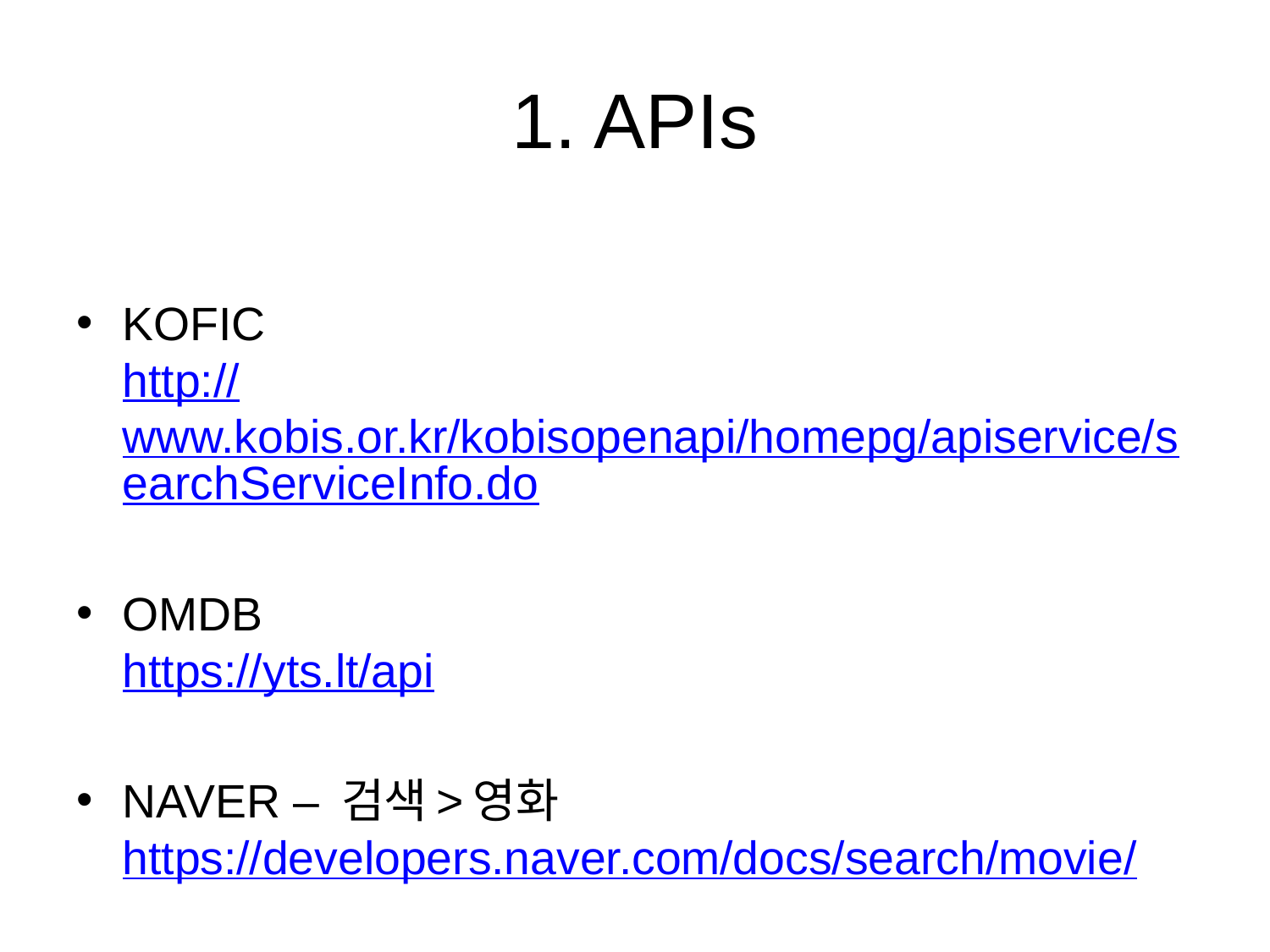

# 1. APIs

KOFIC
http://www.kobis.or.kr/kobisopenapi/homepg/apiservice/searchServiceInfo.do

OMDB
https://yts.lt/api

NAVER – 검색>영화
https://developers.naver.com/docs/search/movie/